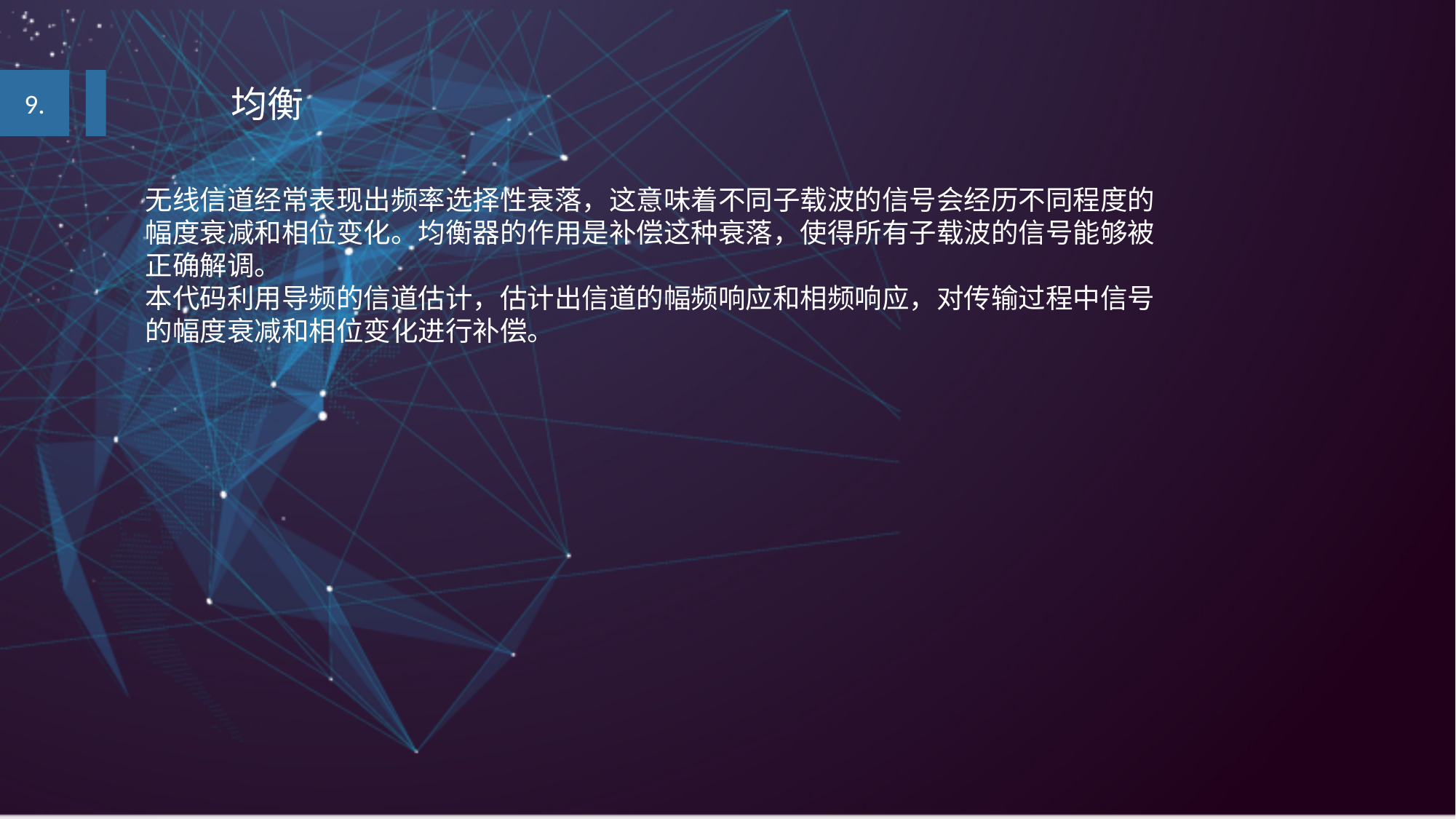

9.

均衡
无线信道经常表现出频率选择性衰落，这意味着不同子载波的信号会经历不同程度的幅度衰减和相位变化。均衡器的作用是补偿这种衰落，使得所有子载波的信号能够被正确解调。
本代码利用导频的信道估计，估计出信道的幅频响应和相频响应，对传输过程中信号的幅度衰减和相位变化进行补偿。